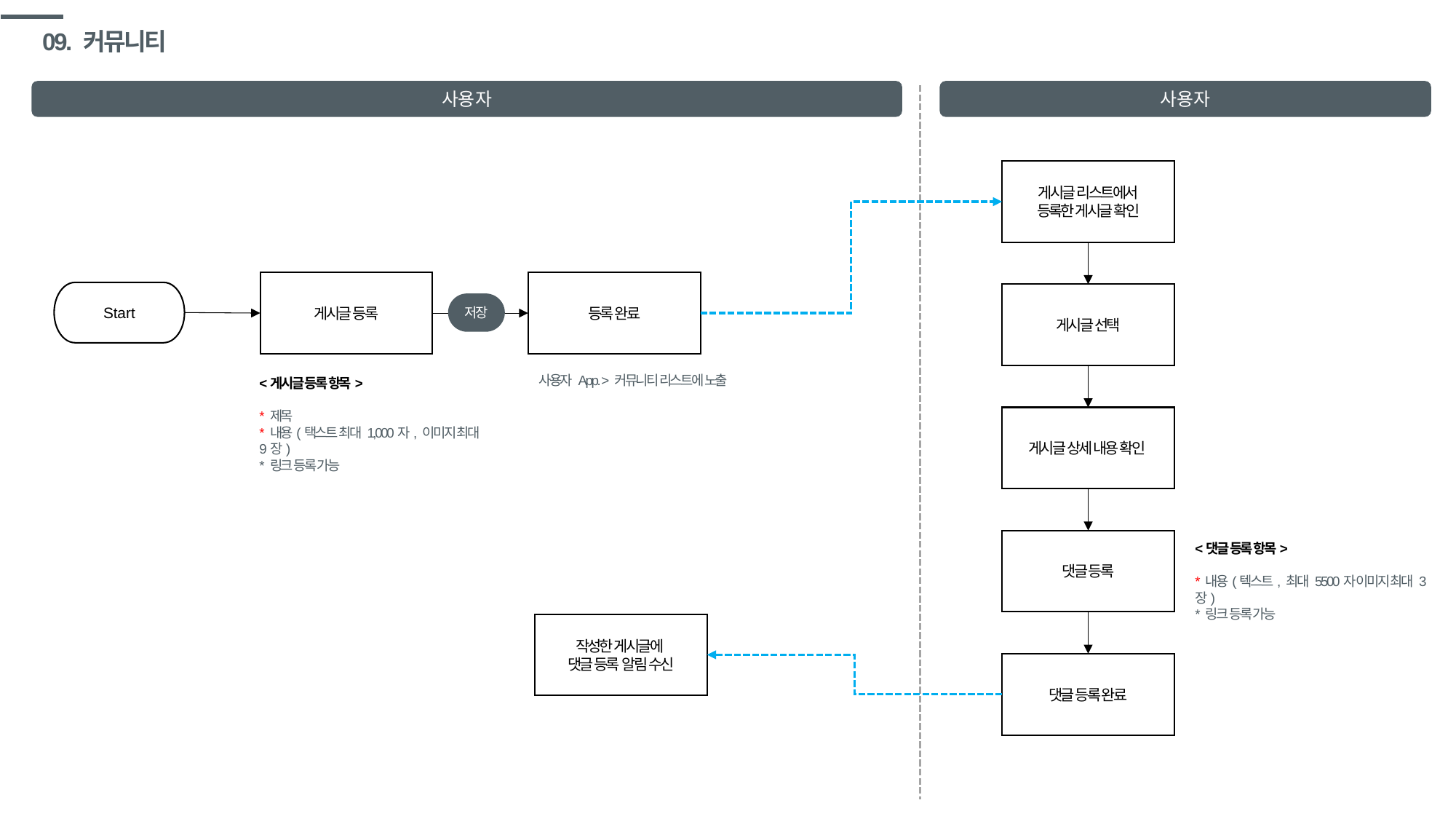

# 09. 커뮤니티
사용자
사용자
게시글 리스트에서
등록한 게시글 확인
게시글 등록
등록 완료
Start
게시글 선택
저장
사용자 App. > 커뮤니티 리스트에 노출
<게시글 등록 항목>

* 제목
* 내용(택스트 최대 1,000자, 이미지 최대 9장)
* 링크 등록 가능
게시글 상세 내용 확인
댓글 등록
<댓글 등록 항목>

* 내용(텍스트, 최대 5500자 이미지 최대 3장)
* 링크 등록 가능
작성한 게시글에
댓글 등록 알림 수신
댓글 등록 완료